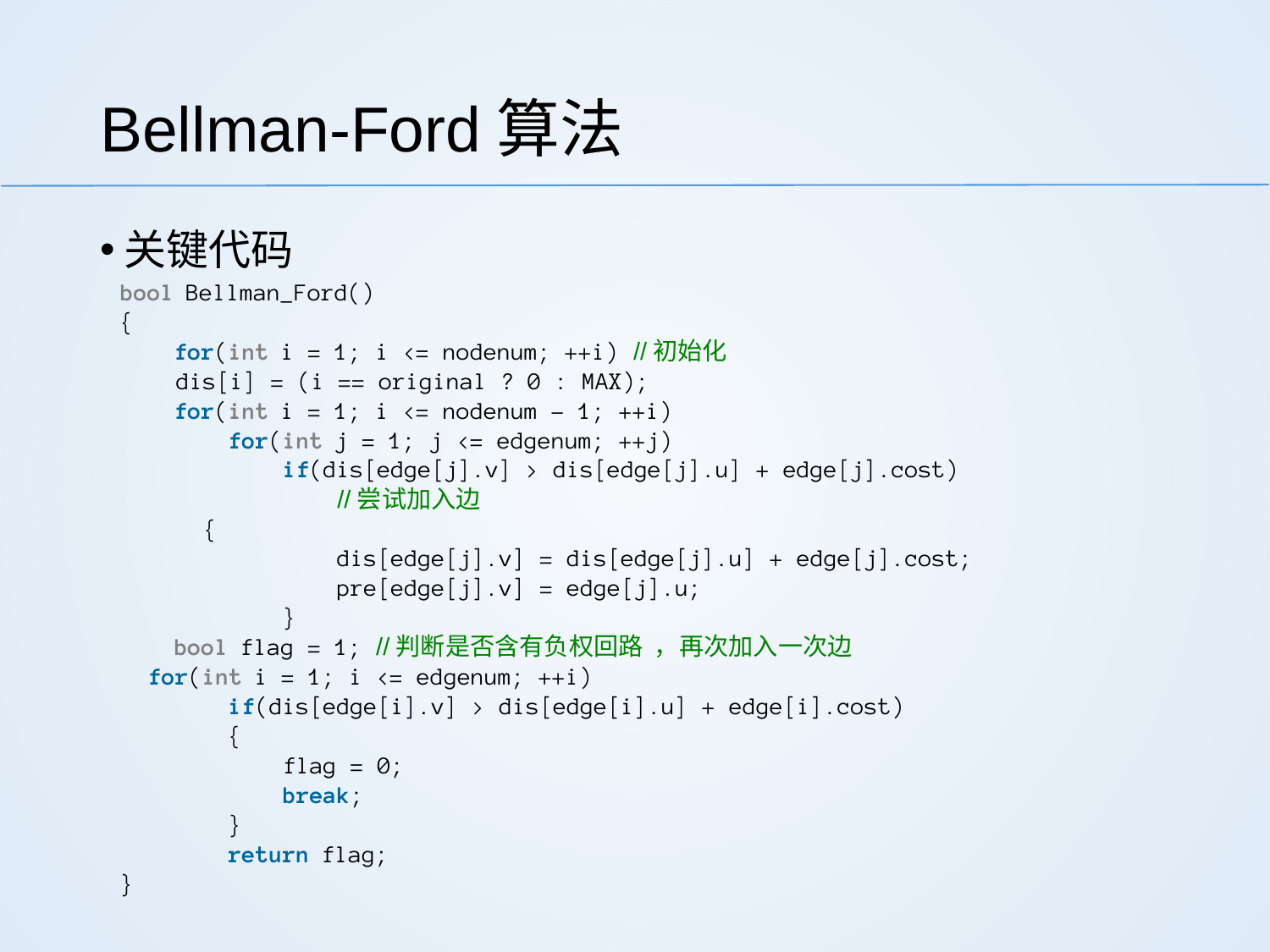

# Bellman-Ford算法
关键代码

bool Bellman_Ford()  {      for(int i = 1; i <= nodenum; ++i) //初始化          dis[i] = (i == original ? 0 : MAX);      for(int i = 1; i <= nodenum - 1; ++i)          for(int j = 1; j <= edgenum; ++j)              if(dis[edge[j].v] > dis[edge[j].u] + edge[j].cost)
                //尝试加入边             {                  dis[edge[j].v] = dis[edge[j].u] + edge[j].cost;                  pre[edge[j].v] = edge[j].u;              }      bool flag = 1; //判断是否含有负权回路  ，再次加入一次边    for(int i = 1; i <= edgenum; ++i)          if(dis[edge[i].v] > dis[edge[i].u] + edge[i].cost)          {              flag = 0;              break;          }          return flag;  }